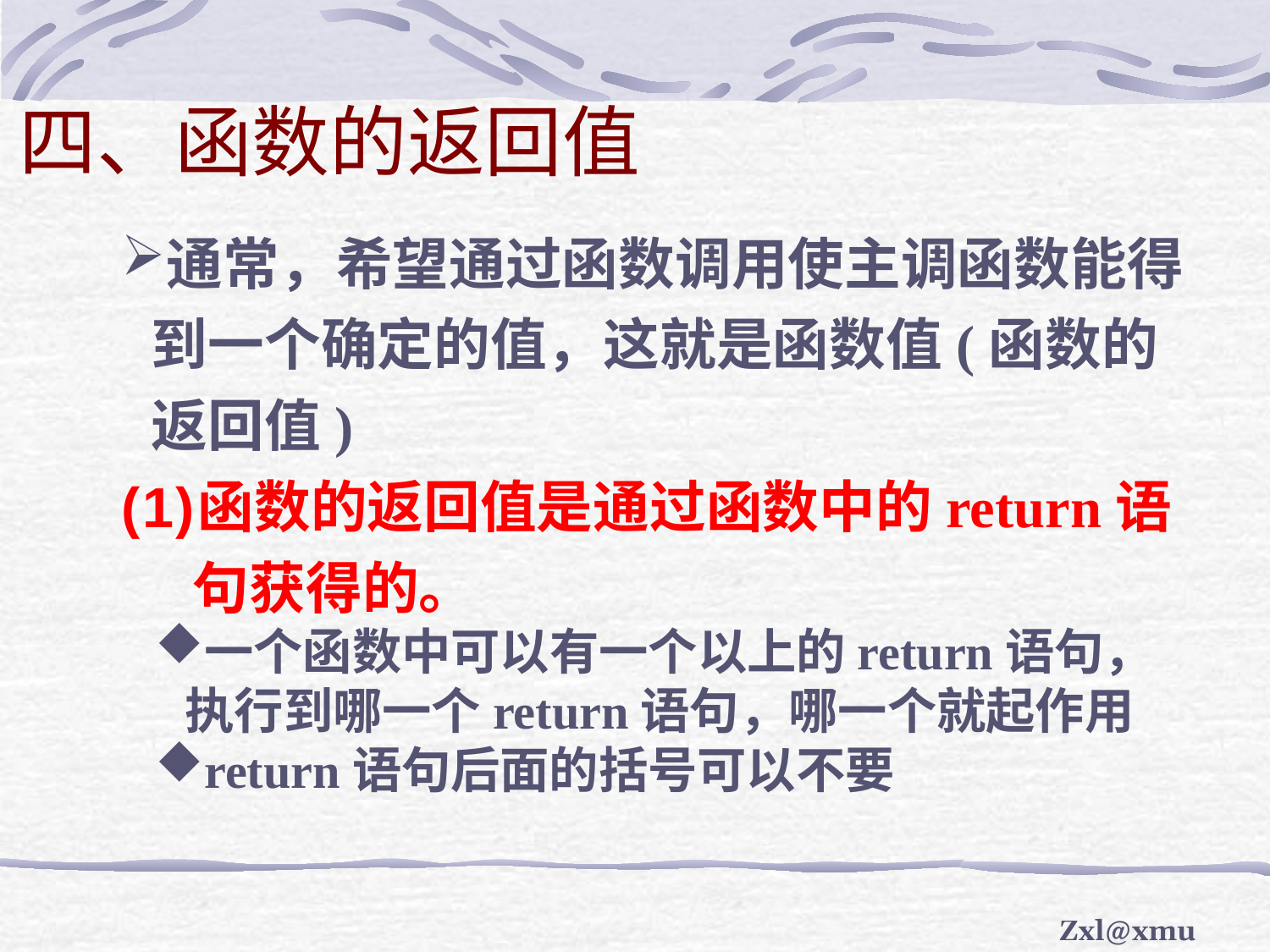

# 四、函数的返回值
通常，希望通过函数调用使主调函数能得到一个确定的值，这就是函数值(函数的返回值)
函数的返回值是通过函数中的return语句获得的。
一个函数中可以有一个以上的return语句，执行到哪一个return语句，哪一个就起作用
return语句后面的括号可以不要